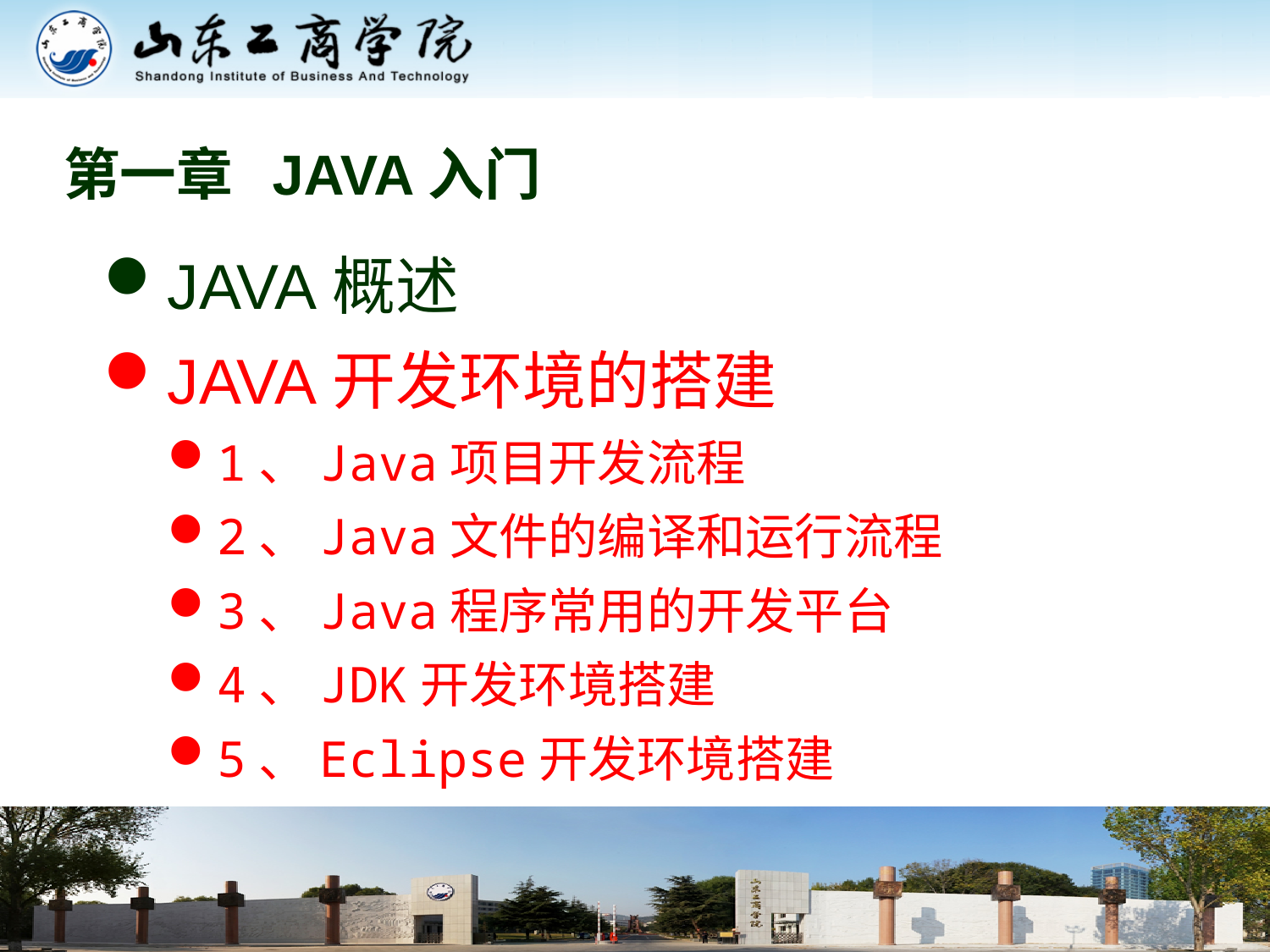

第一章  JAVA入门
JAVA概述
JAVA开发环境的搭建
1、Java项目开发流程
2、Java文件的编译和运行流程
3、Java程序常用的开发平台
4、JDK开发环境搭建
5、Eclipse开发环境搭建